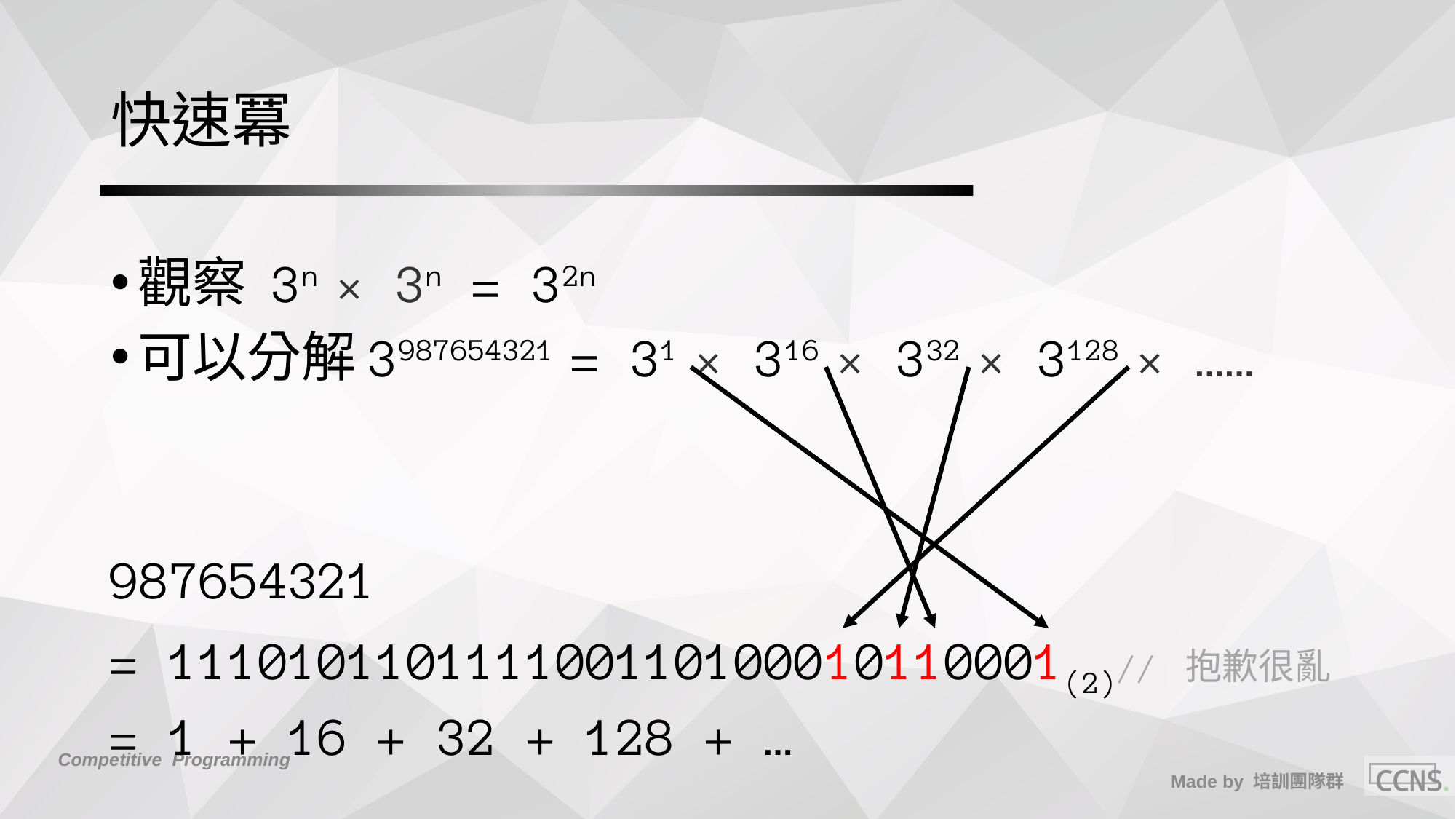

# 快速冪
觀察 3n × 3n = 32n
可以分解3987654321 = 31 × 316 × 332 × 3128 × ……

987654321
= 111010110111100110100010110001(2)// 抱歉很亂
= 1 + 16 + 32 + 128 + …